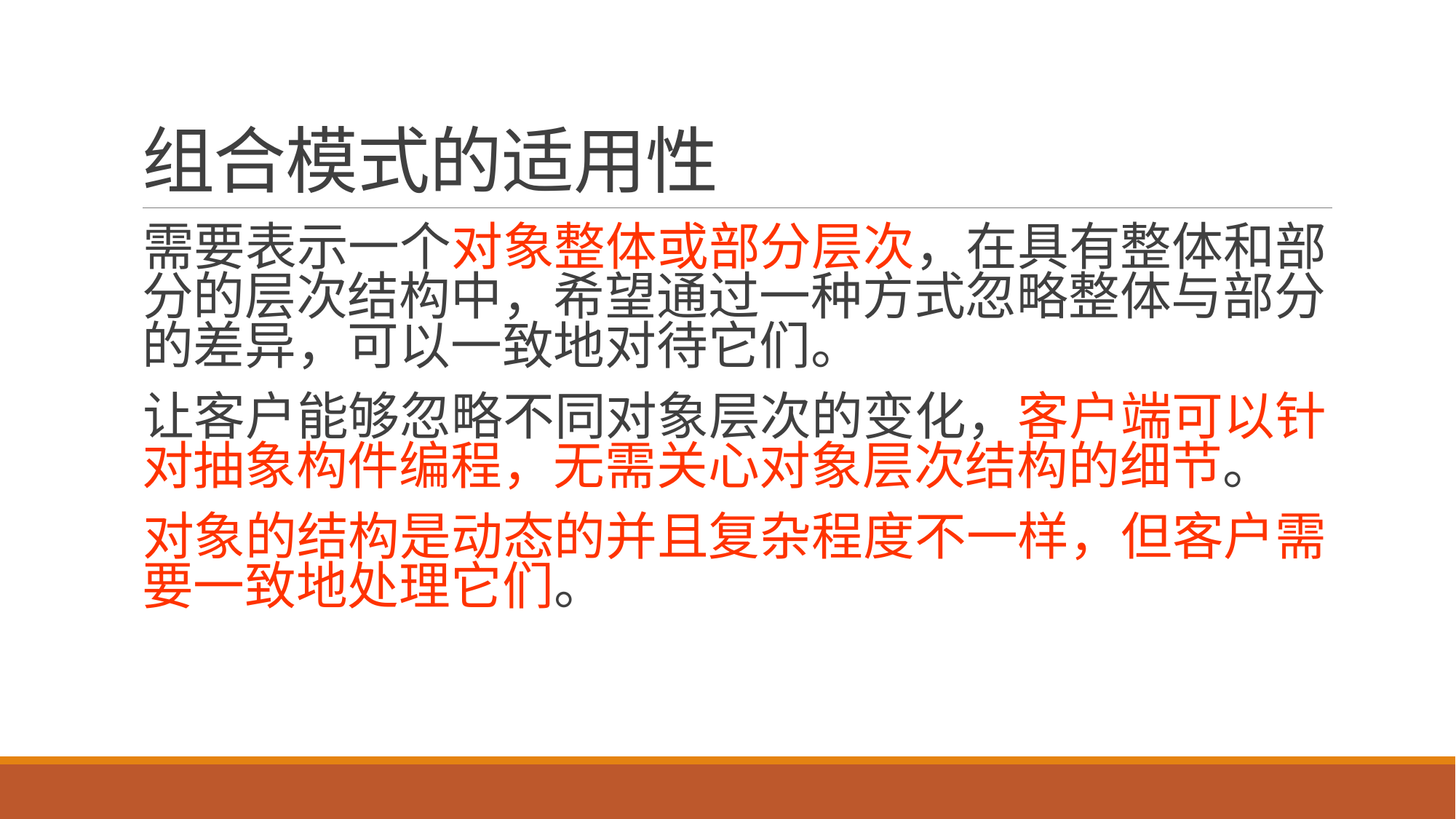

# 组合模式的适用性
需要表示一个对象整体或部分层次，在具有整体和部分的层次结构中，希望通过一种方式忽略整体与部分的差异，可以一致地对待它们。
让客户能够忽略不同对象层次的变化，客户端可以针对抽象构件编程，无需关心对象层次结构的细节。
对象的结构是动态的并且复杂程度不一样，但客户需要一致地处理它们。